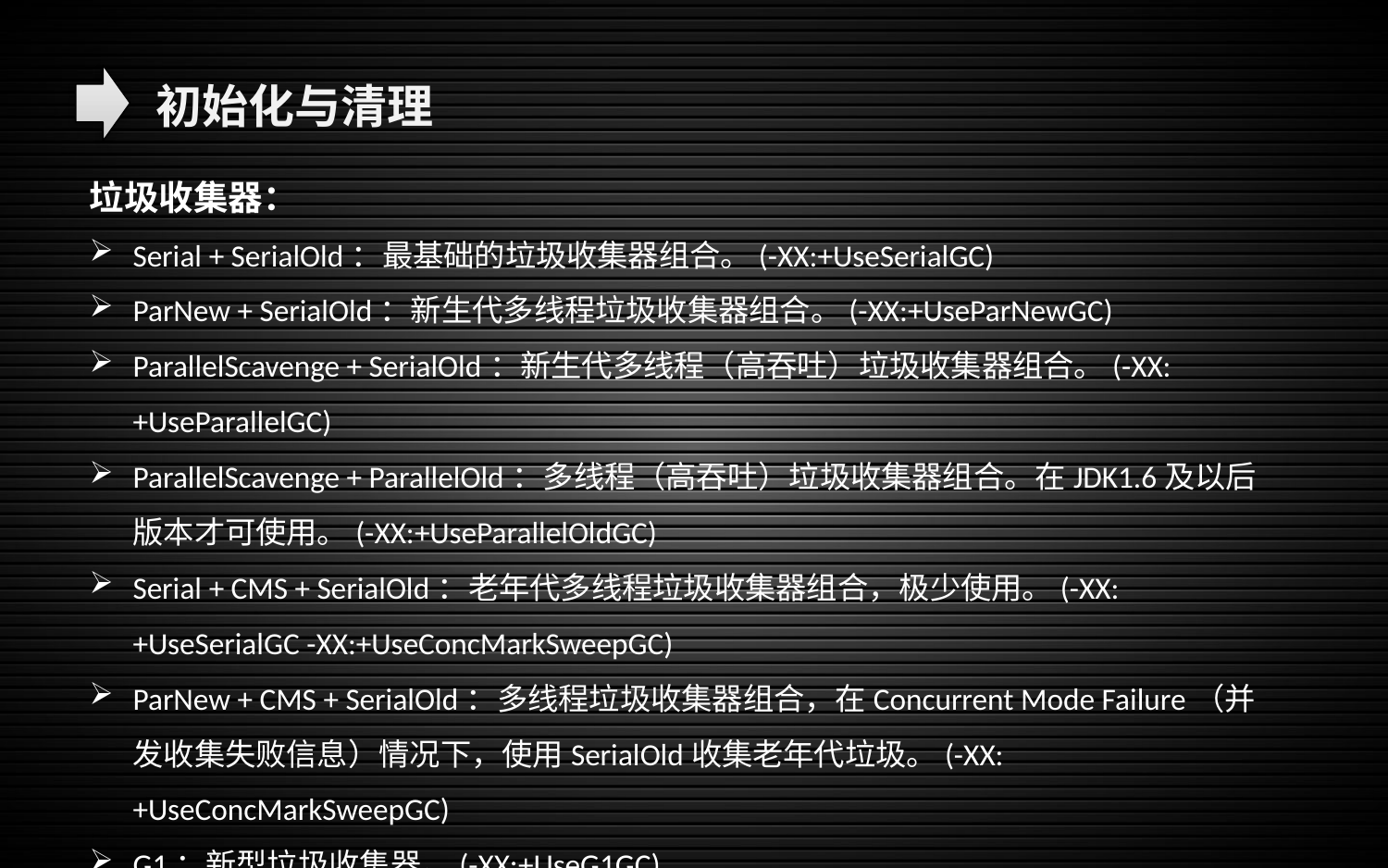

初始化与清理
垃圾收集器：
Serial + SerialOld：最基础的垃圾收集器组合。(-XX:+UseSerialGC)
ParNew + SerialOld：新生代多线程垃圾收集器组合。(-XX:+UseParNewGC)
ParallelScavenge + SerialOld：新生代多线程（高吞吐）垃圾收集器组合。(-XX:+UseParallelGC)
ParallelScavenge + ParallelOld：多线程（高吞吐）垃圾收集器组合。在JDK1.6及以后版本才可使用。(-XX:+UseParallelOldGC)
Serial + CMS + SerialOld：老年代多线程垃圾收集器组合，极少使用。(-XX:+UseSerialGC -XX:+UseConcMarkSweepGC)
ParNew + CMS + SerialOld：多线程垃圾收集器组合，在Concurrent Mode Failure（并发收集失败信息）情况下，使用SerialOld收集老年代垃圾。(-XX:+UseConcMarkSweepGC)
G1：新型垃圾收集器。(-XX:+UseG1GC)